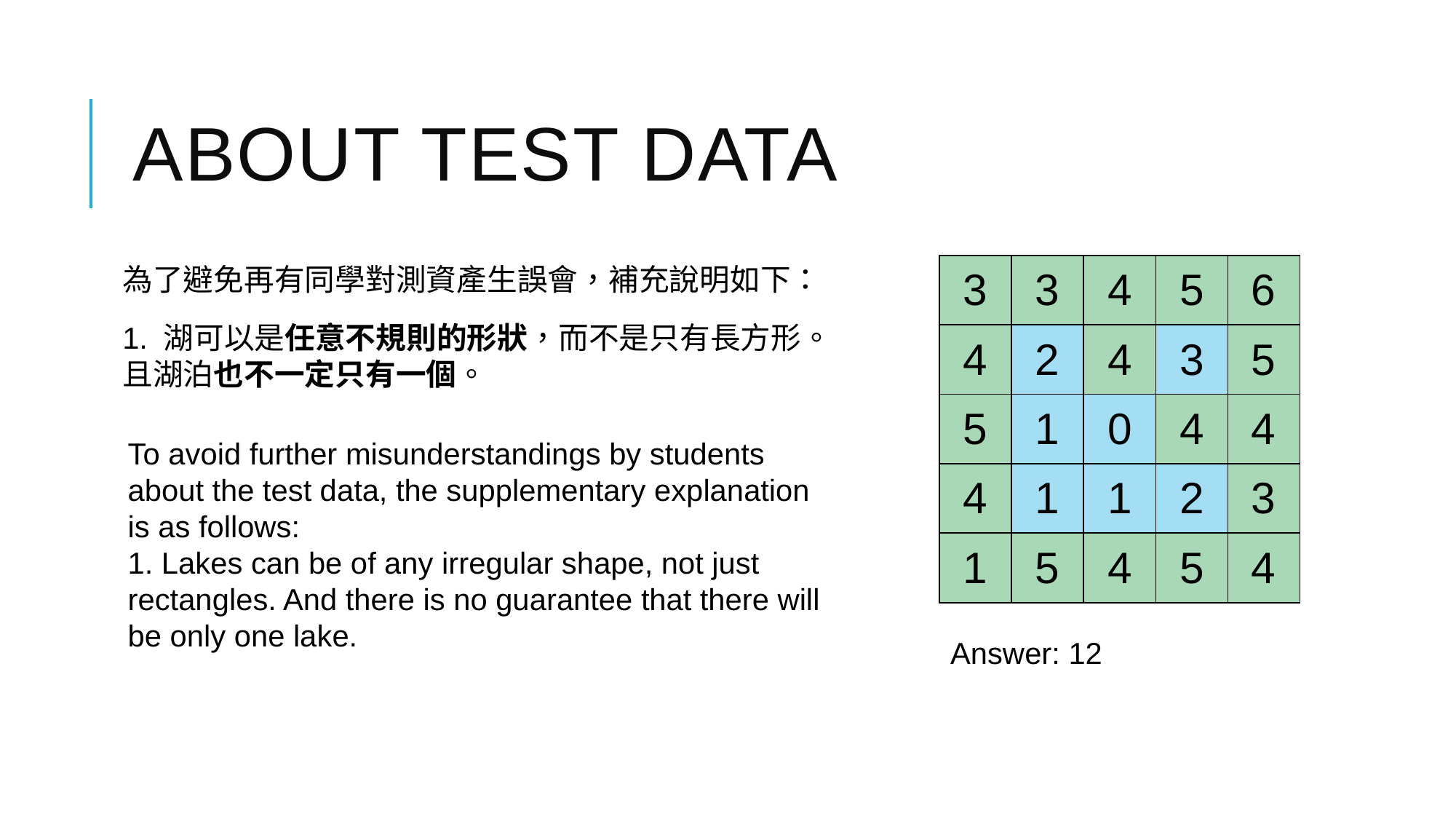

# About Test data
為了避免再有同學對測資產生誤會，補充說明如下：
1. 湖可以是任意不規則的形狀，而不是只有長方形。且湖泊也不一定只有一個。
| 3 | 3 | 4 | 5 | 6 |
| --- | --- | --- | --- | --- |
| 4 | 2 | 4 | 3 | 5 |
| 5 | 1 | 0 | 4 | 4 |
| 4 | 1 | 1 | 2 | 3 |
| 1 | 5 | 4 | 5 | 4 |
To avoid further misunderstandings by students about the test data, the supplementary explanation is as follows:
1. Lakes can be of any irregular shape, not just rectangles. And there is no guarantee that there will be only one lake.
Answer: 12